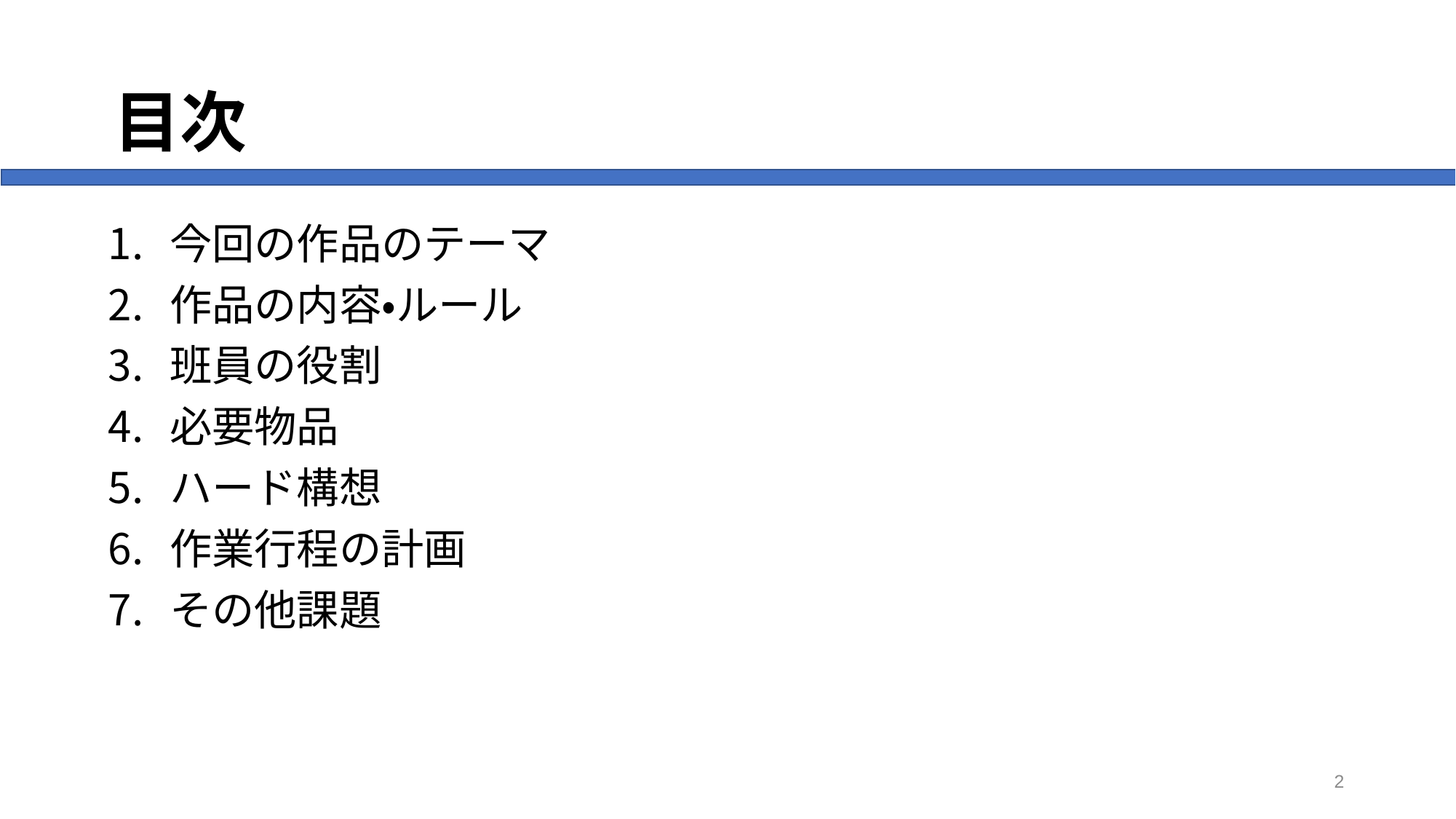

# 目次

今回の作品のテーマ
作品の内容・ルール
班員の役割
必要物品
ハード構想
作業行程の計画
その他課題
2